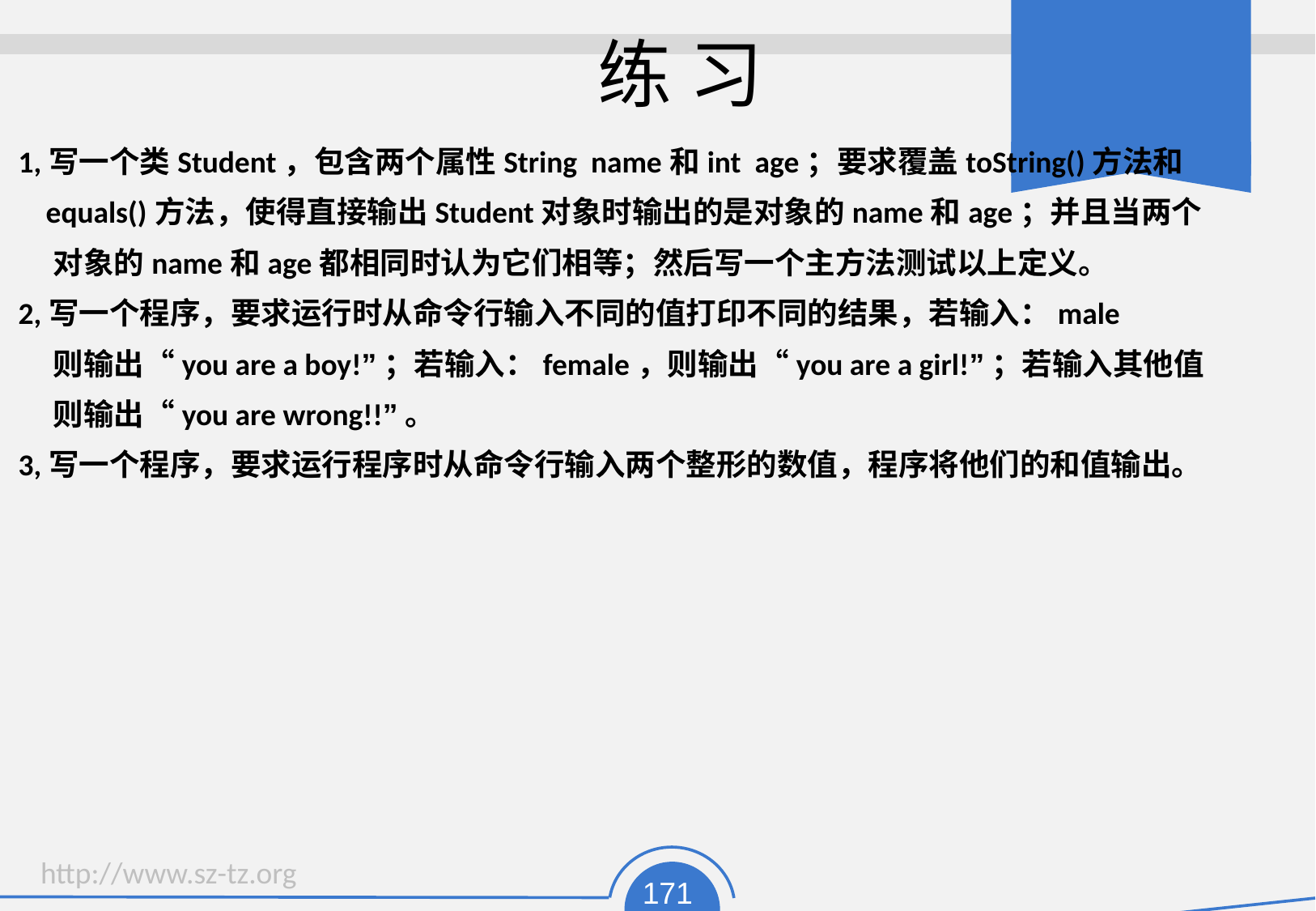

# 练 习
1,写一个类Student，包含两个属性String  name和int  age；要求覆盖toString()方法和
    equals()方法，使得直接输出Student对象时输出的是对象的name和age；并且当两个
    对象的name和age都相同时认为它们相等；然后写一个主方法测试以上定义。
2,写一个程序，要求运行时从命令行输入不同的值打印不同的结果，若输入：male
    则输出“you are a boy!”；若输入：female，则输出“you are a girl!”；若输入其他值
    则输出“you are wrong!!”。
3,写一个程序，要求运行程序时从命令行输入两个整形的数值，程序将他们的和值输出。